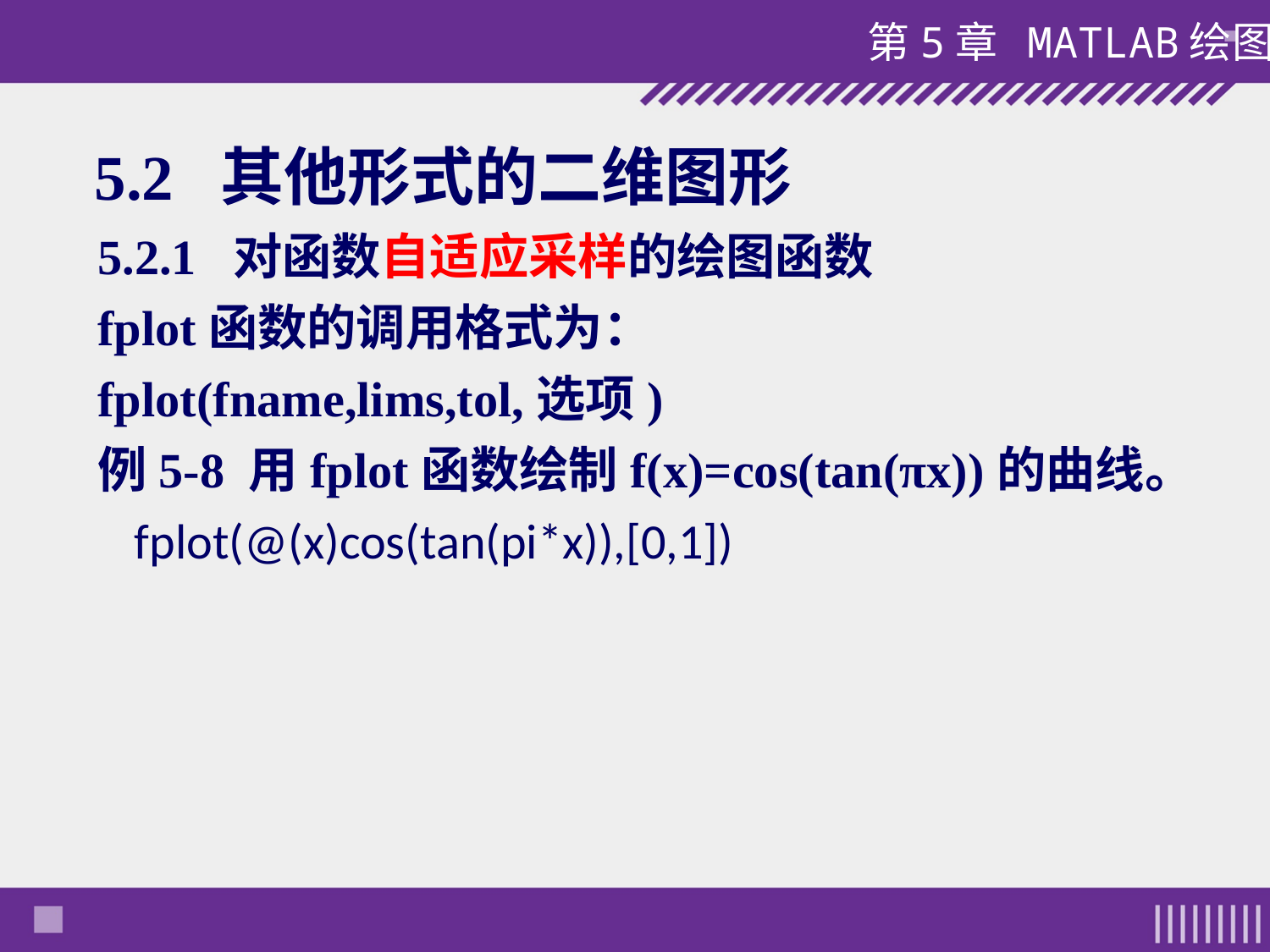

#
5.2  其他形式的二维图形
5.2.1  对函数自适应采样的绘图函数
fplot函数的调用格式为：
fplot(fname,lims,tol,选项)
例5-8 用fplot函数绘制f(x)=cos(tan(πx))的曲线。
   fplot(@(x)cos(tan(pi*x)),[0,1])